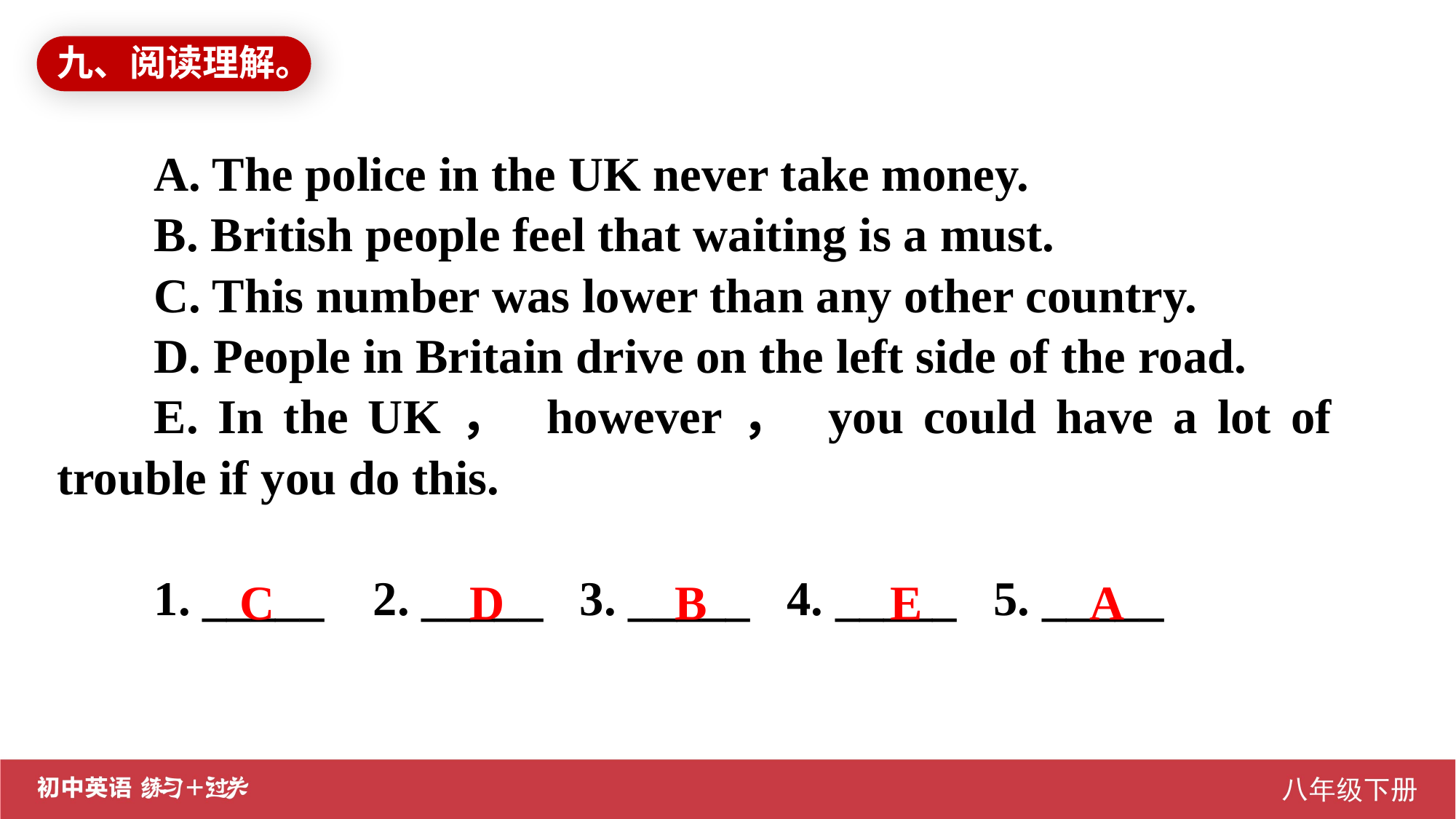

九、阅读理解。

A. The police in the UK never take money.
B. British people feel that waiting is a must.
C. This number was lower than any other country.
D. People in Britain drive on the left side of the road.
E. In the UK， however， you could have a lot of trouble if you do this.

1. _____    2. _____   3. _____   4. _____   5. _____
C                D              B               E              A